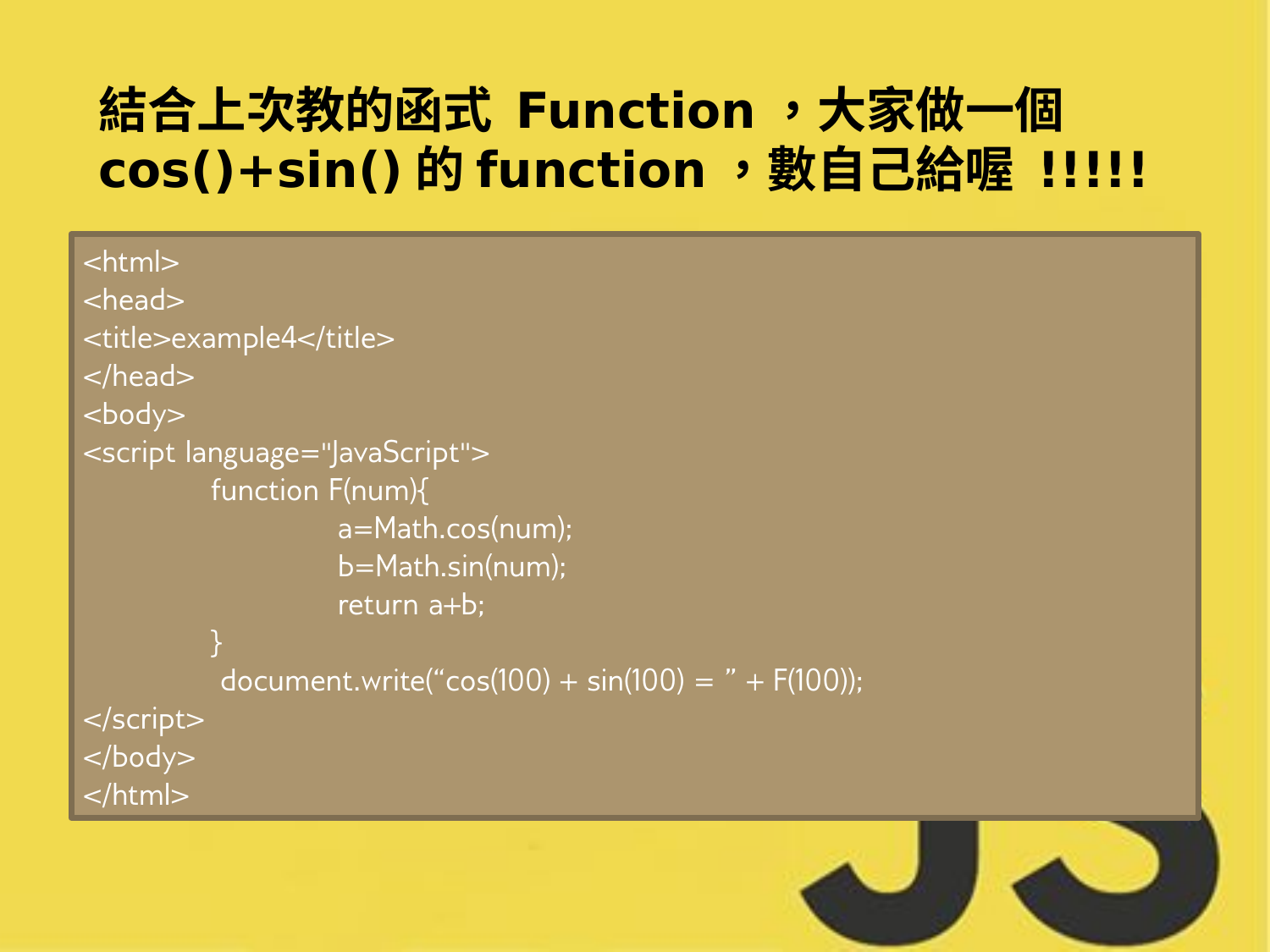

結合上次教的函式 Function，大家做一個cos()+sin()的function，數自己給喔 !!!!!
<html>
<head>
<title>example4</title>
</head>
<body>
<script language="JavaScript">
	function F(num){
		a=Math.cos(num);
		b=Math.sin(num);
		return a+b;
	}
	 document.write(“cos(100) + sin(100) = ” + F(100));
</script>
</body>
</html>